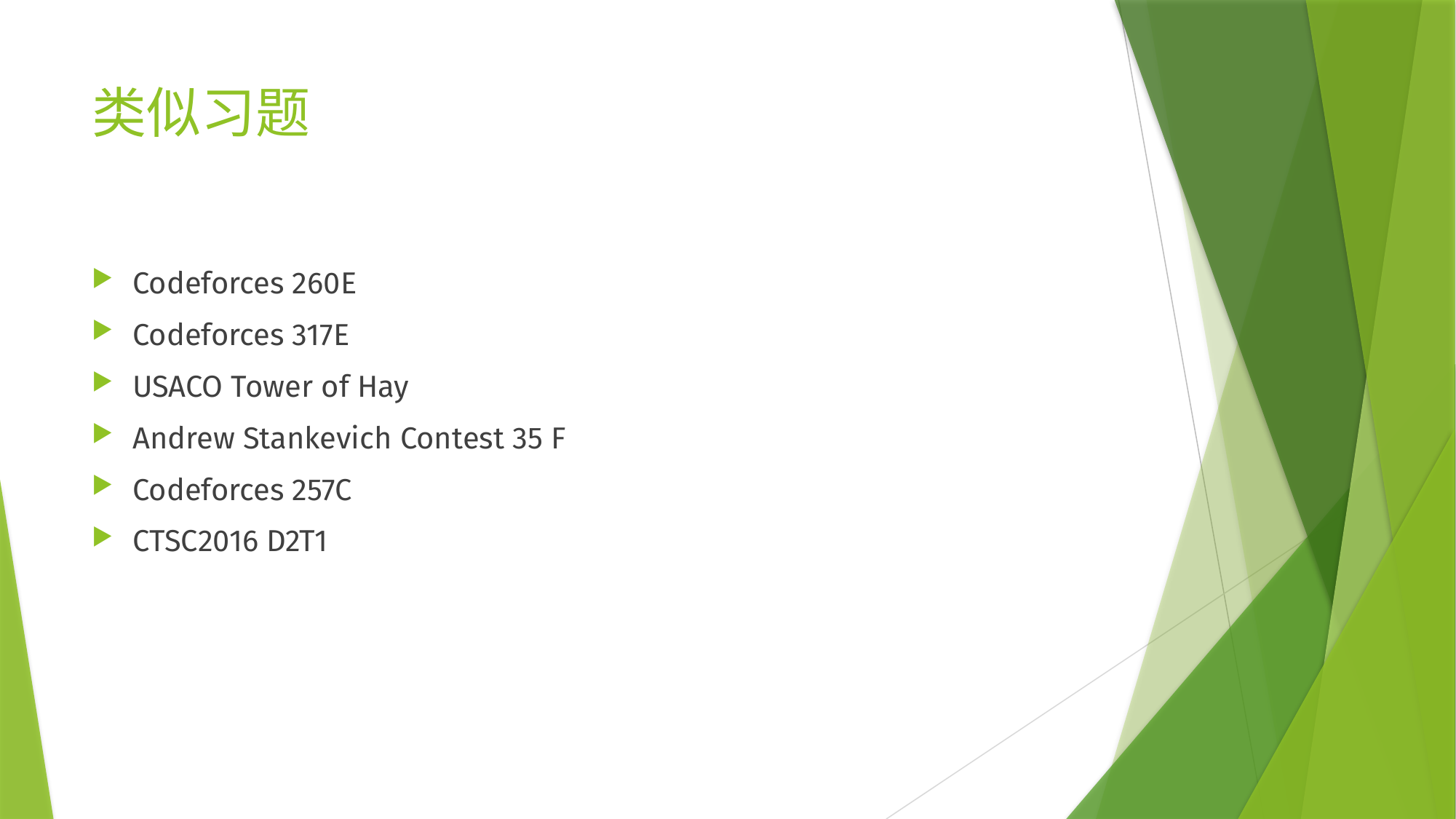

# 类似习题
Codeforces 260E
Codeforces 317E
USACO Tower of Hay
Andrew Stankevich Contest 35 F
Codeforces 257C
CTSC2016 D2T1